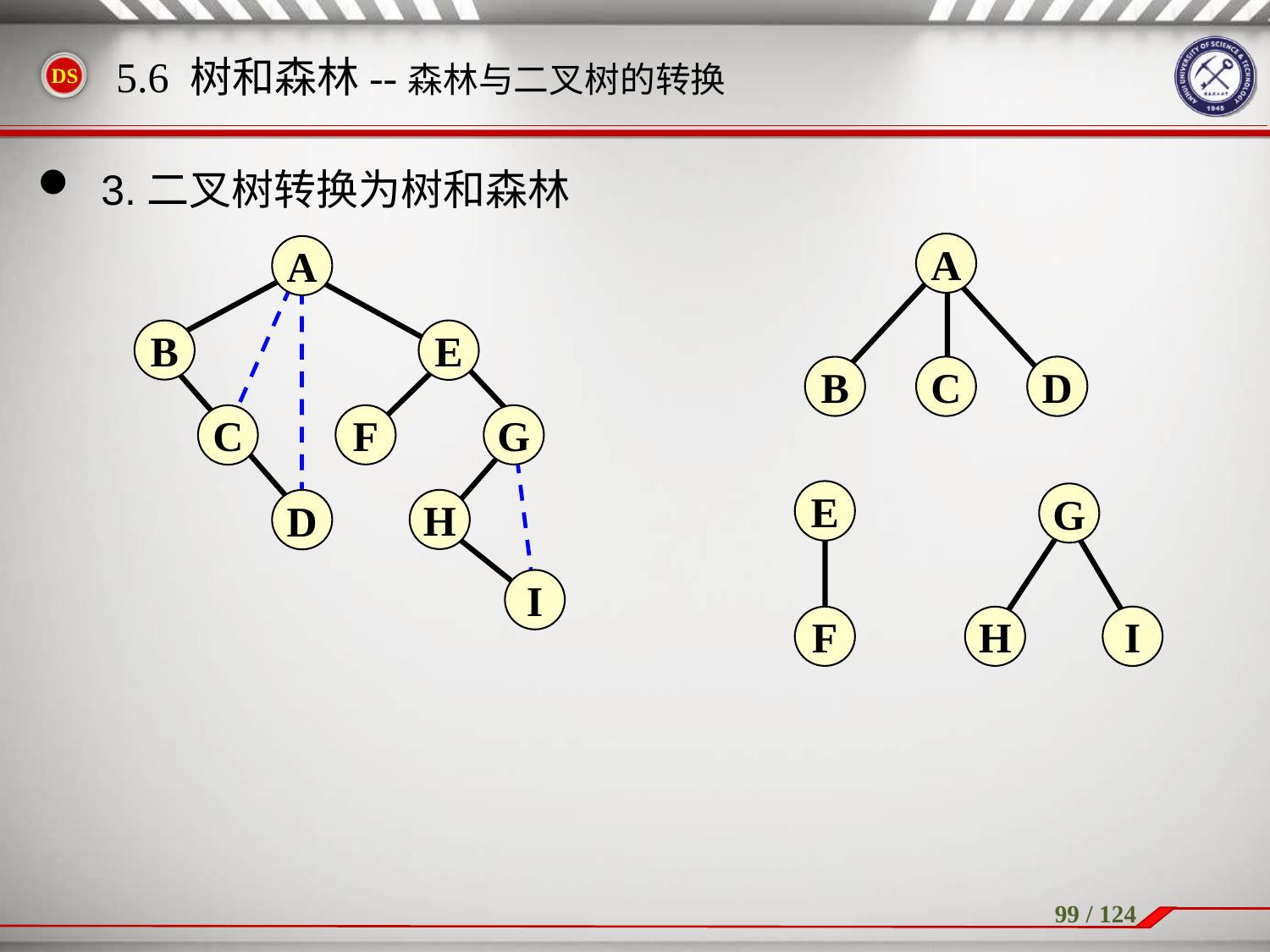

3.二叉树转换为树和森林
5.6 树和森林--森林与二叉树的转换
A

C
D
B
A

B
E

C
F
G

D
H
I

E

F
G

I
H